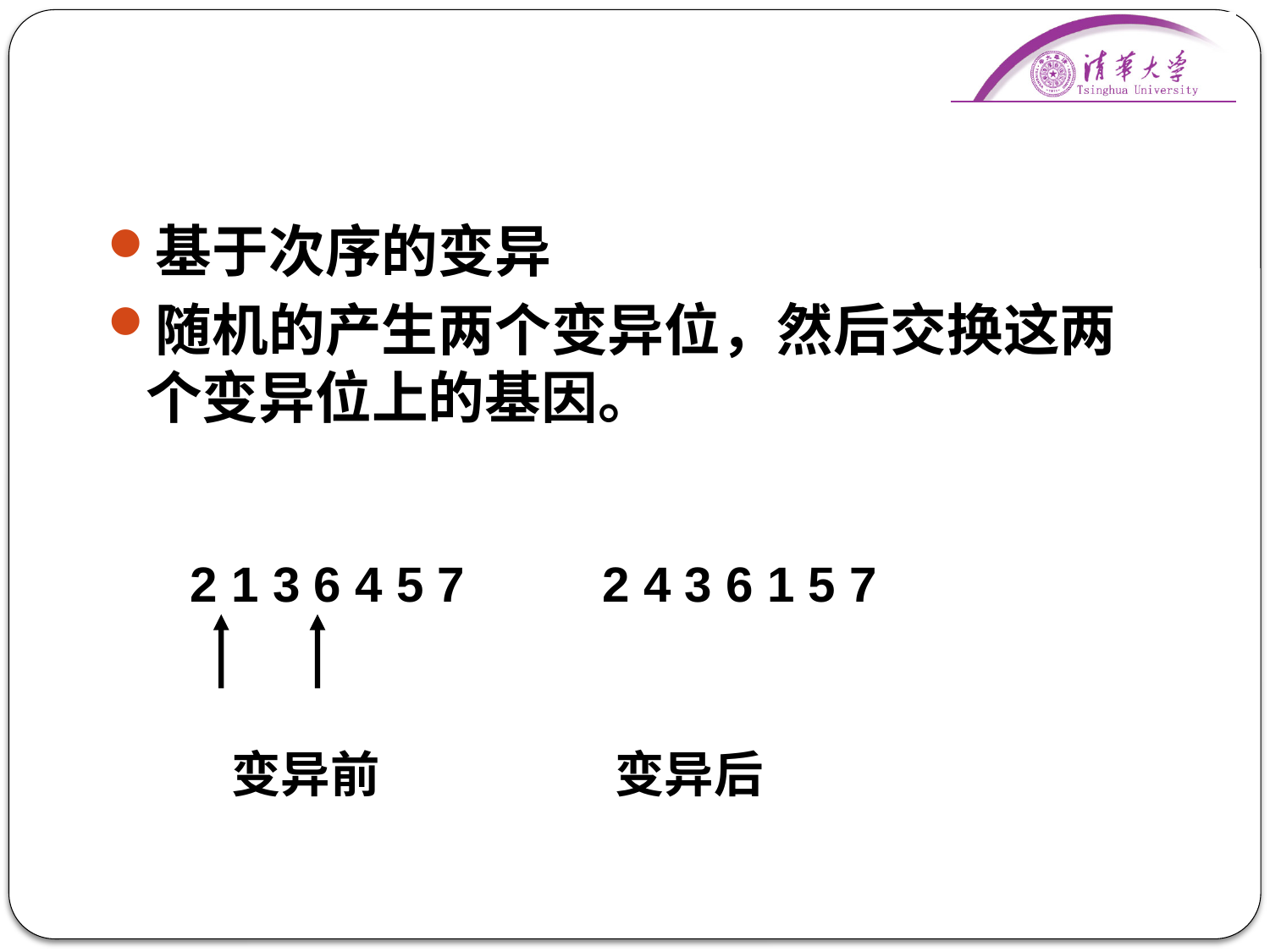

#
基于次序的变异
随机的产生两个变异位，然后交换这两个变异位上的基因。

      2 1 3 6 4 5 7          2 4 3 6 1 5 7

          变异前                     变异后